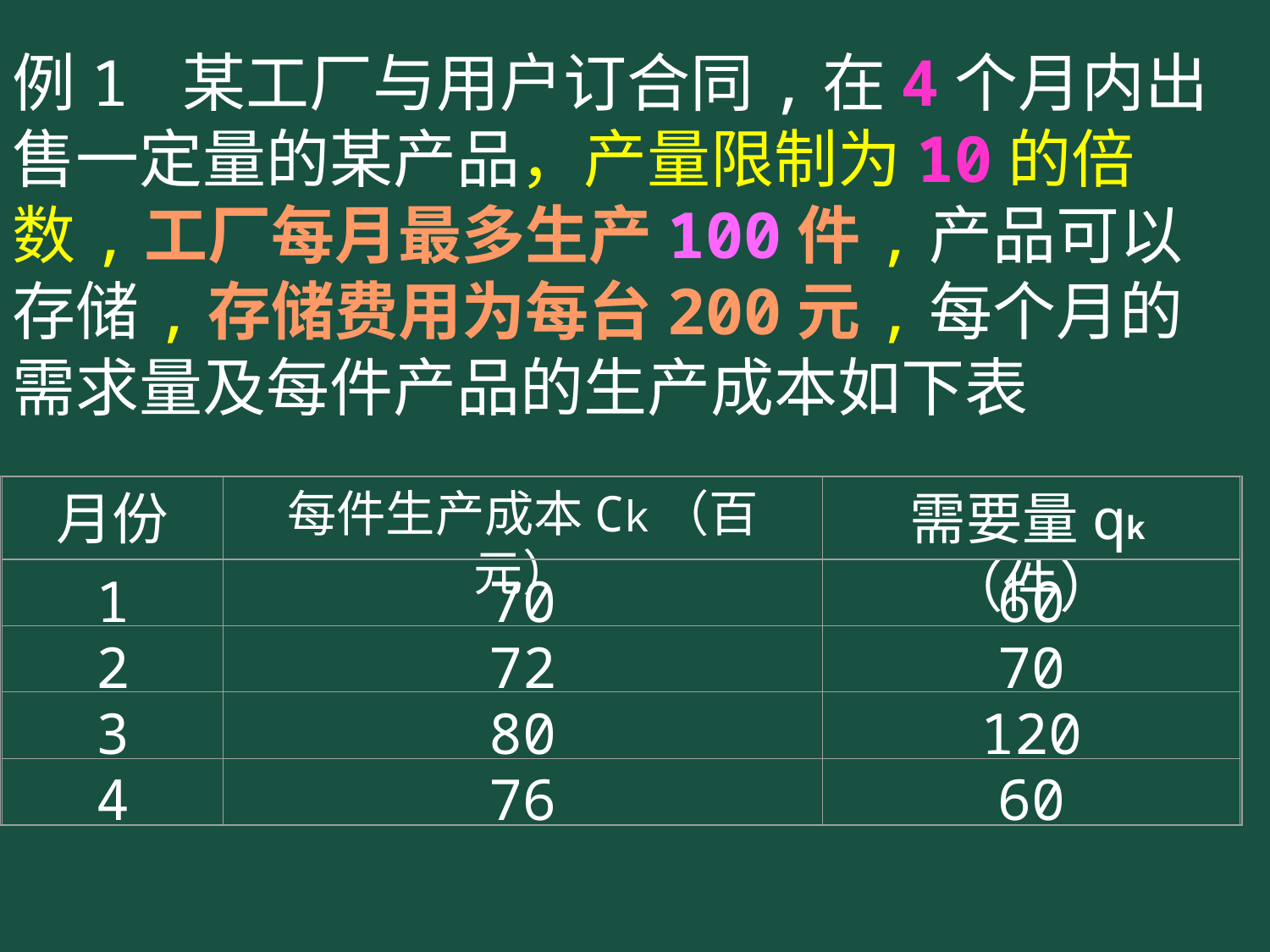

例1 某工厂与用户订合同,在4个月内出售一定量的某产品，产量限制为10的倍数,工厂每月最多生产100件,产品可以存储,存储费用为每台200元,每个月的需求量及每件产品的生产成本如下表

月份

每件生产成本Ck（百元）

需要量qk（件）

1

70

60

2

72

70

3

80

120

4

76

60